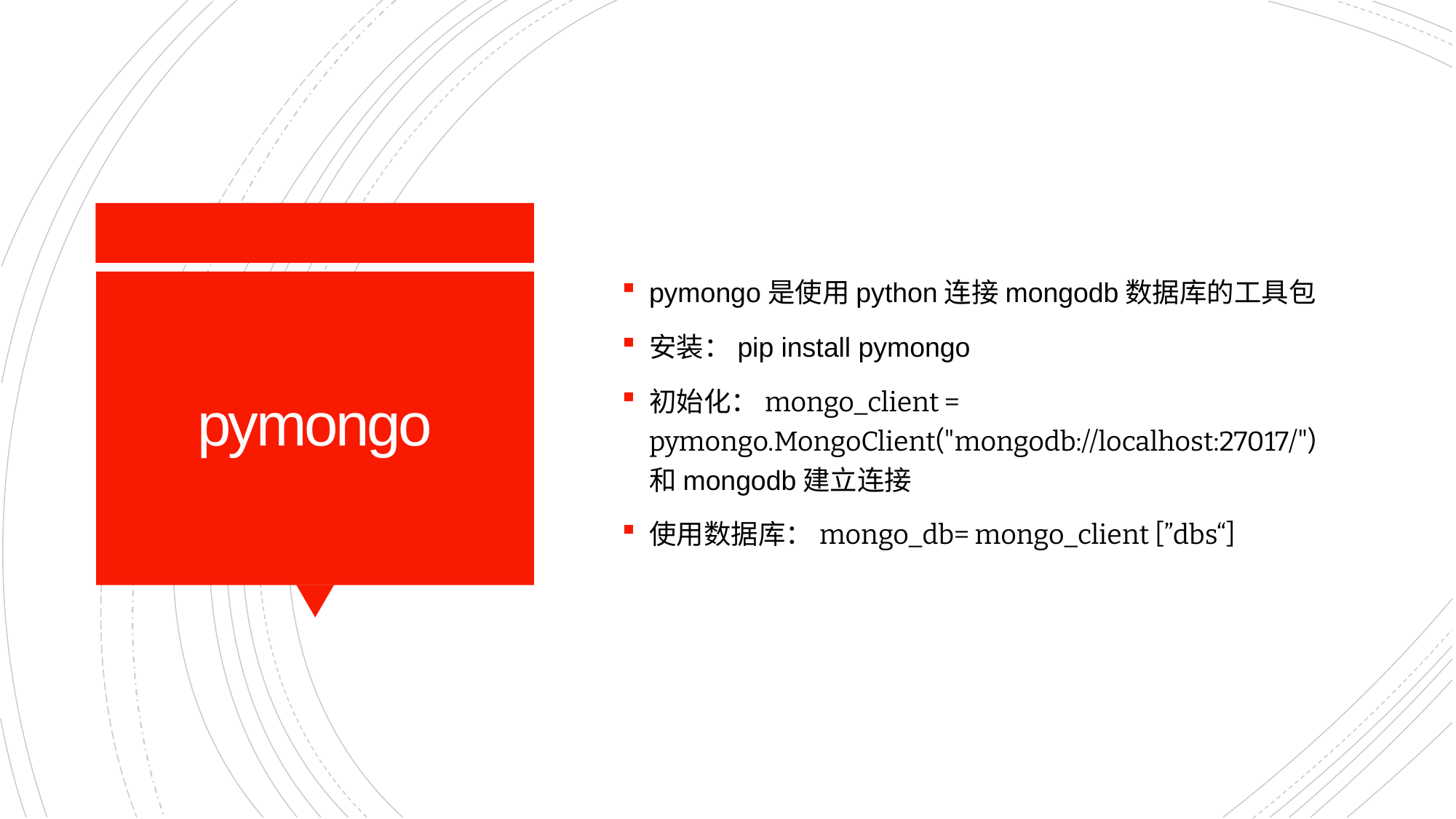

pymongo是使用python连接mongodb数据库的工具包
安装：pip install pymongo
初始化：mongo_client = pymongo.MongoClient("mongodb://localhost:27017/") 和mongodb建立连接
使用数据库：mongo_db= mongo_client [”dbs“]
# pymongo